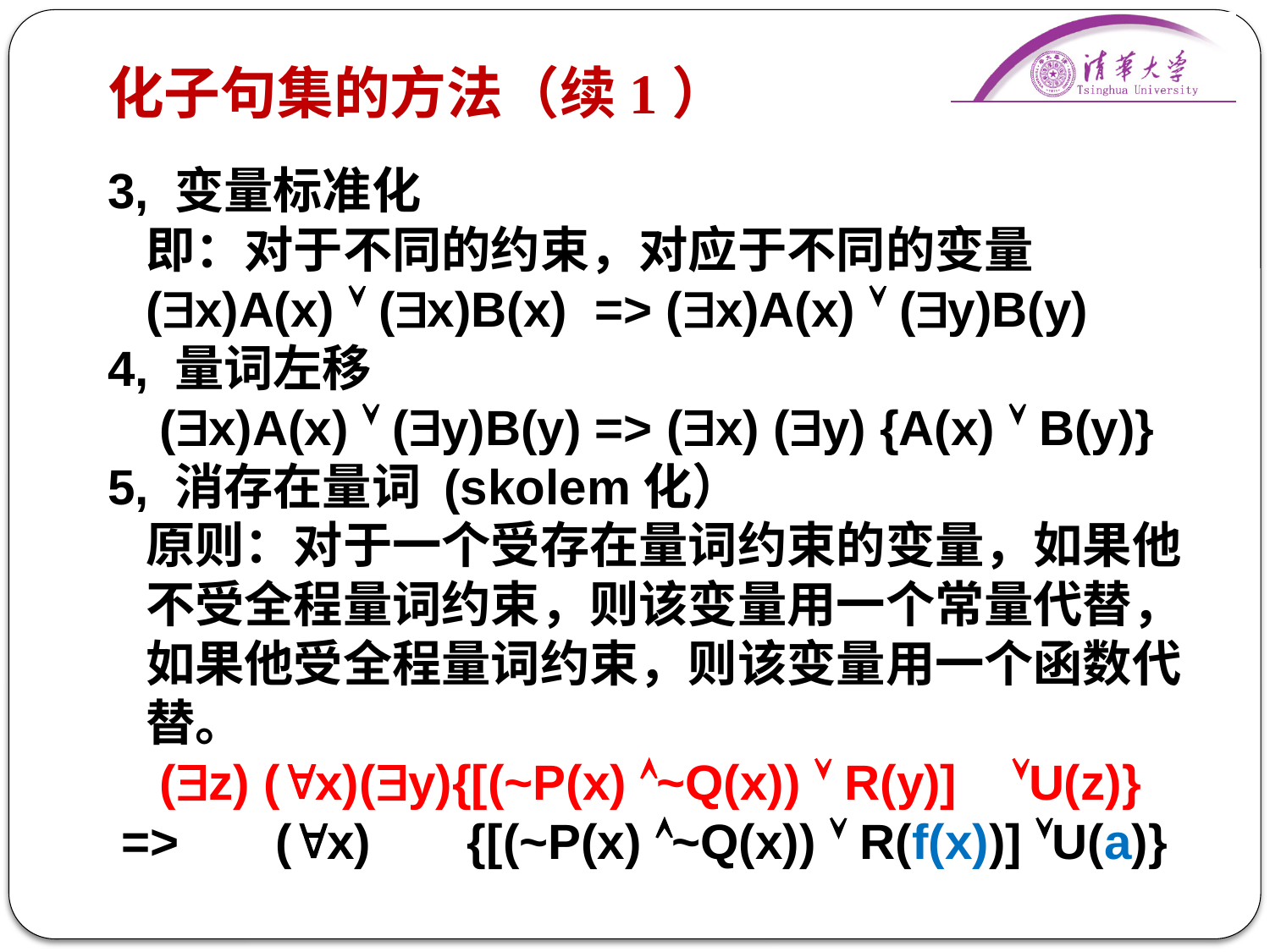

# 化子句集的方法（续1）
3, 变量标准化
	即：对于不同的约束，对应于不同的变量
	(∃x)A(x) ∨ (∃x)B(x)  => (∃x)A(x) ∨ (∃y)B(y)
4, 量词左移
	 (∃x)A(x) ∨ (∃y)B(y) => (∃x) (∃y) {A(x) ∨ B(y)}
5, 消存在量词 (skolem化）
	原则：对于一个受存在量词约束的变量，如果他不受全程量词约束，则该变量用一个常量代替，如果他受全程量词约束，则该变量用一个函数代替。
	 (∃z) (∀x)(∃y){[(~P(x) ∧~Q(x)) ∨ R(y)]    ∨U(z)}
 =>       (∀x)       {[(~P(x) ∧~Q(x)) ∨ R(f(x))] ∨U(a)}
5